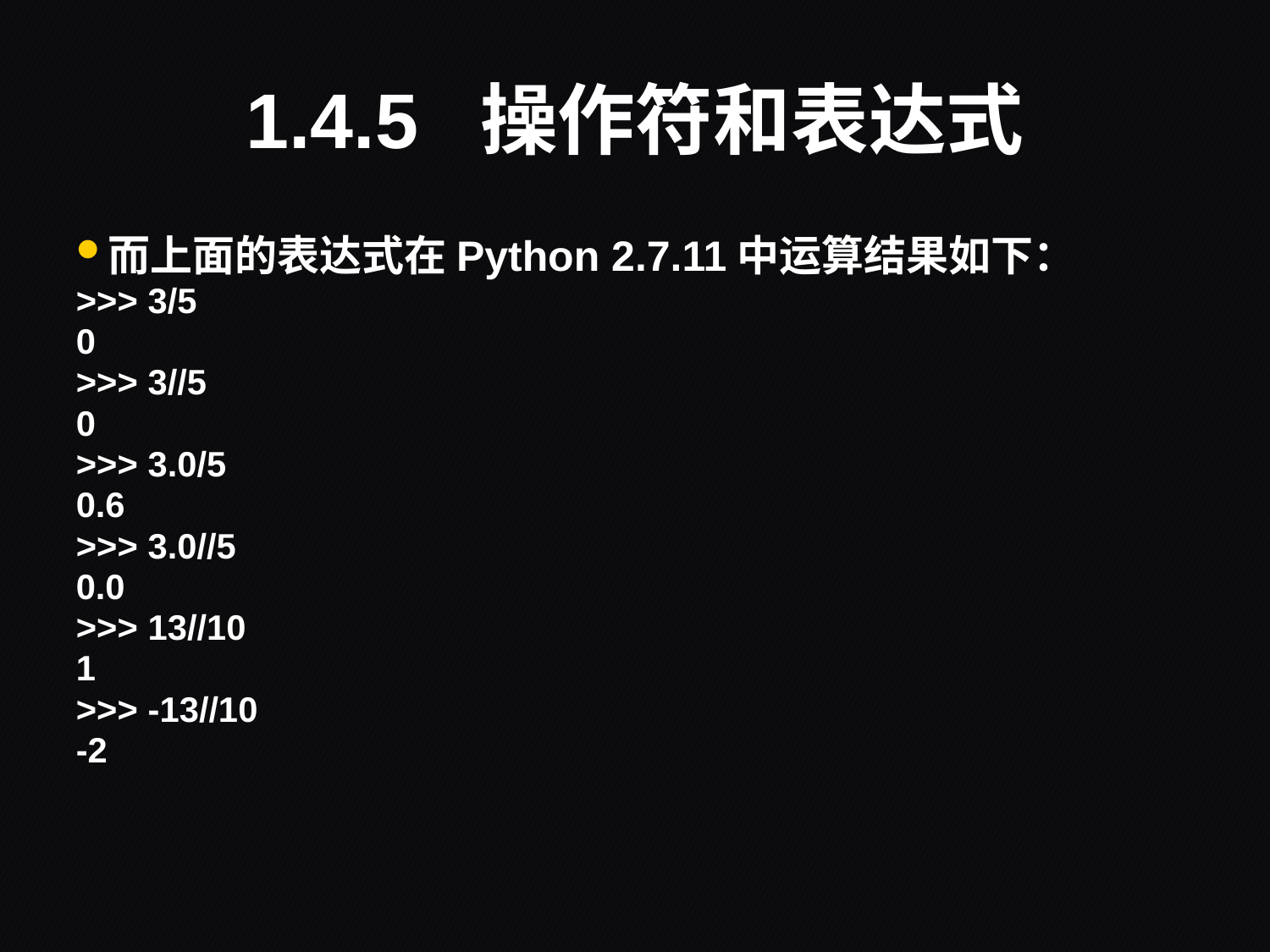

# 1.4.5  操作符和表达式
而上面的表达式在Python 2.7.11中运算结果如下：
>>> 3/5
0
>>> 3//5
0
>>> 3.0/5
0.6
>>> 3.0//5
0.0
>>> 13//10
1
>>> -13//10
-2